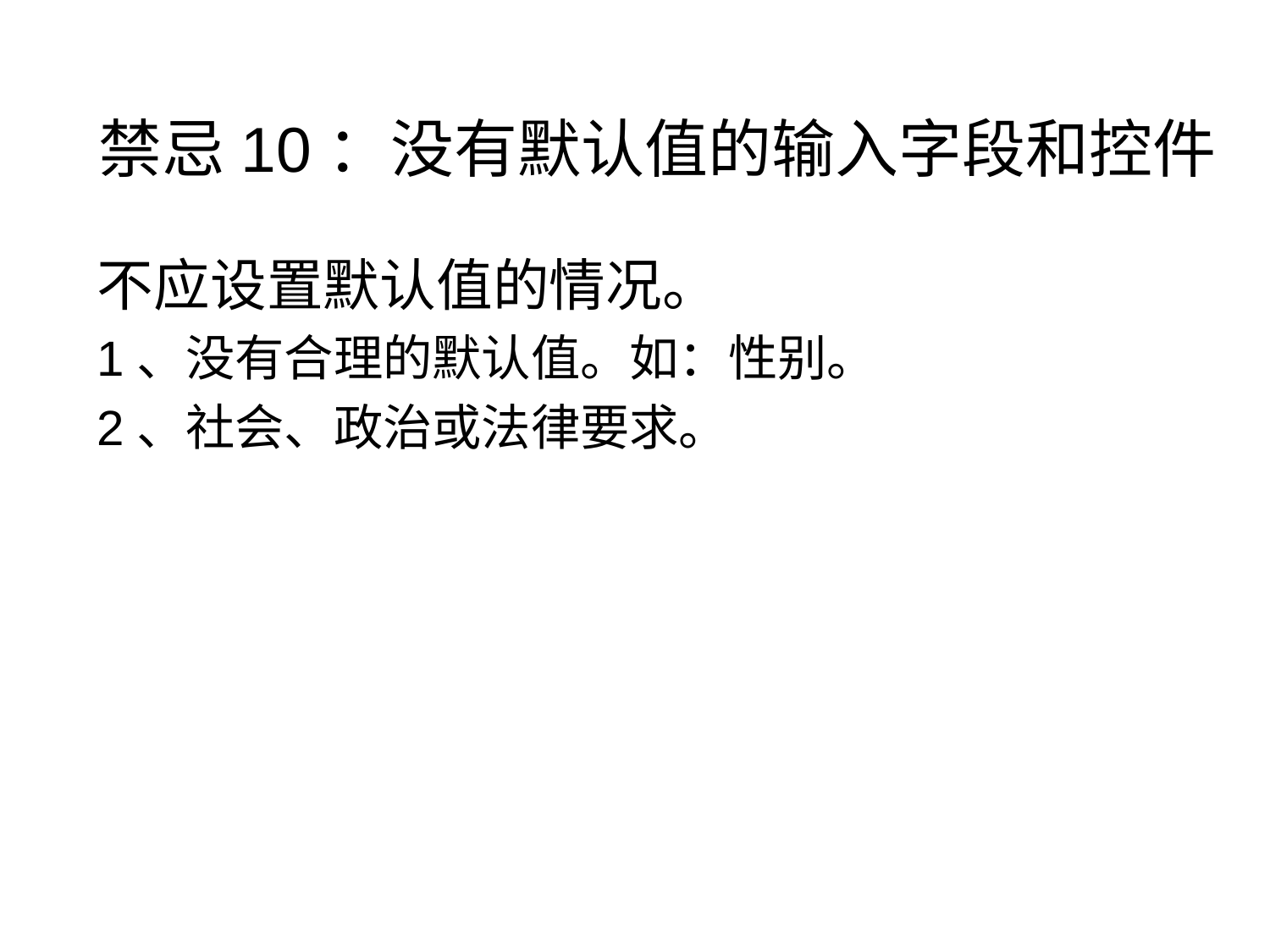

禁忌10：没有默认值的输入字段和控件
不应设置默认值的情况。
1、没有合理的默认值。如：性别。
2、社会、政治或法律要求。